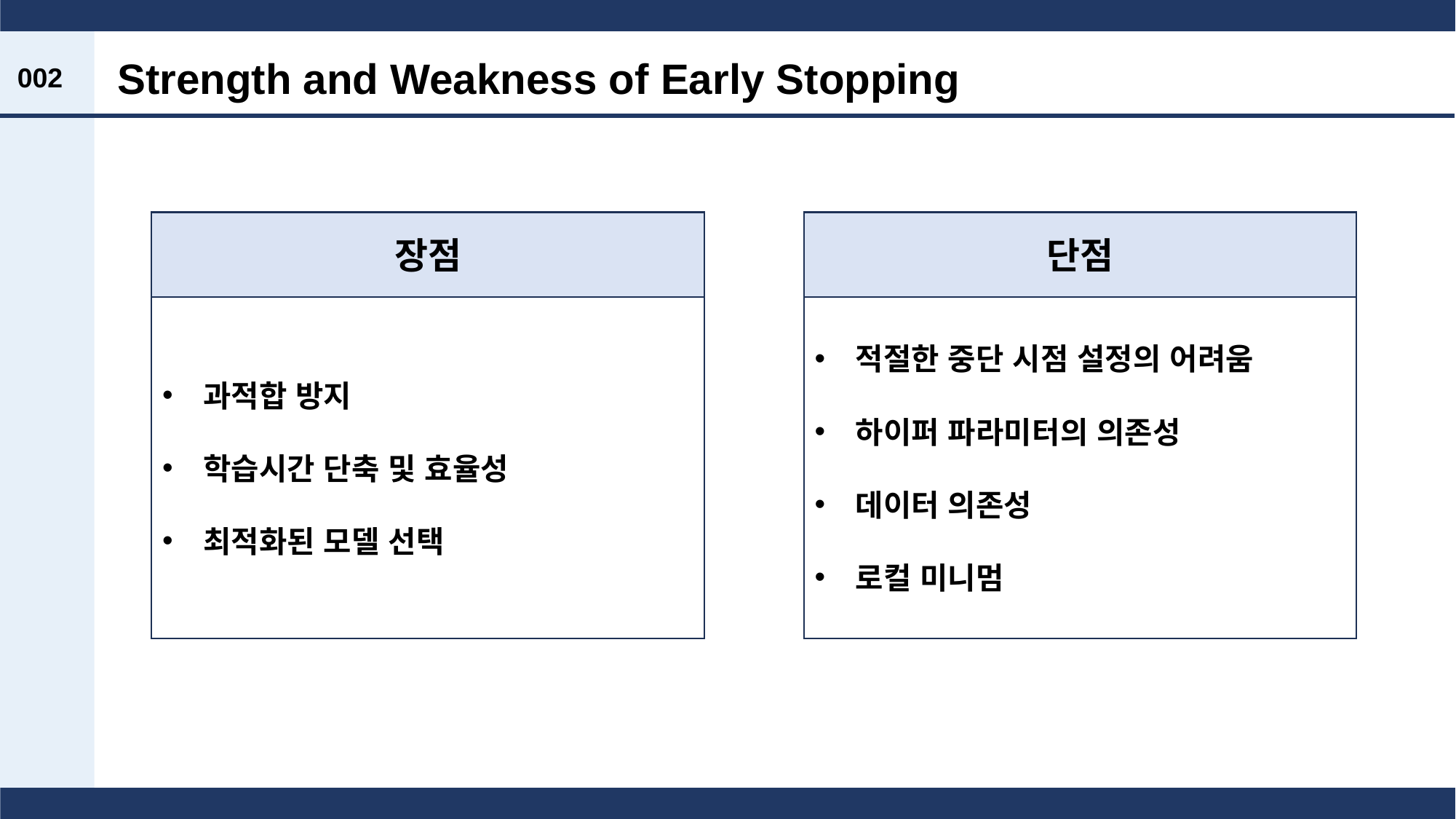

Strength and Weakness of Early Stopping
002
장점
단점
과적합 방지

학습시간 단축 및 효율성

최적화된 모델 선택
적절한 중단 시점 설정의 어려움

하이퍼 파라미터의 의존성

데이터 의존성

로컬 미니멈